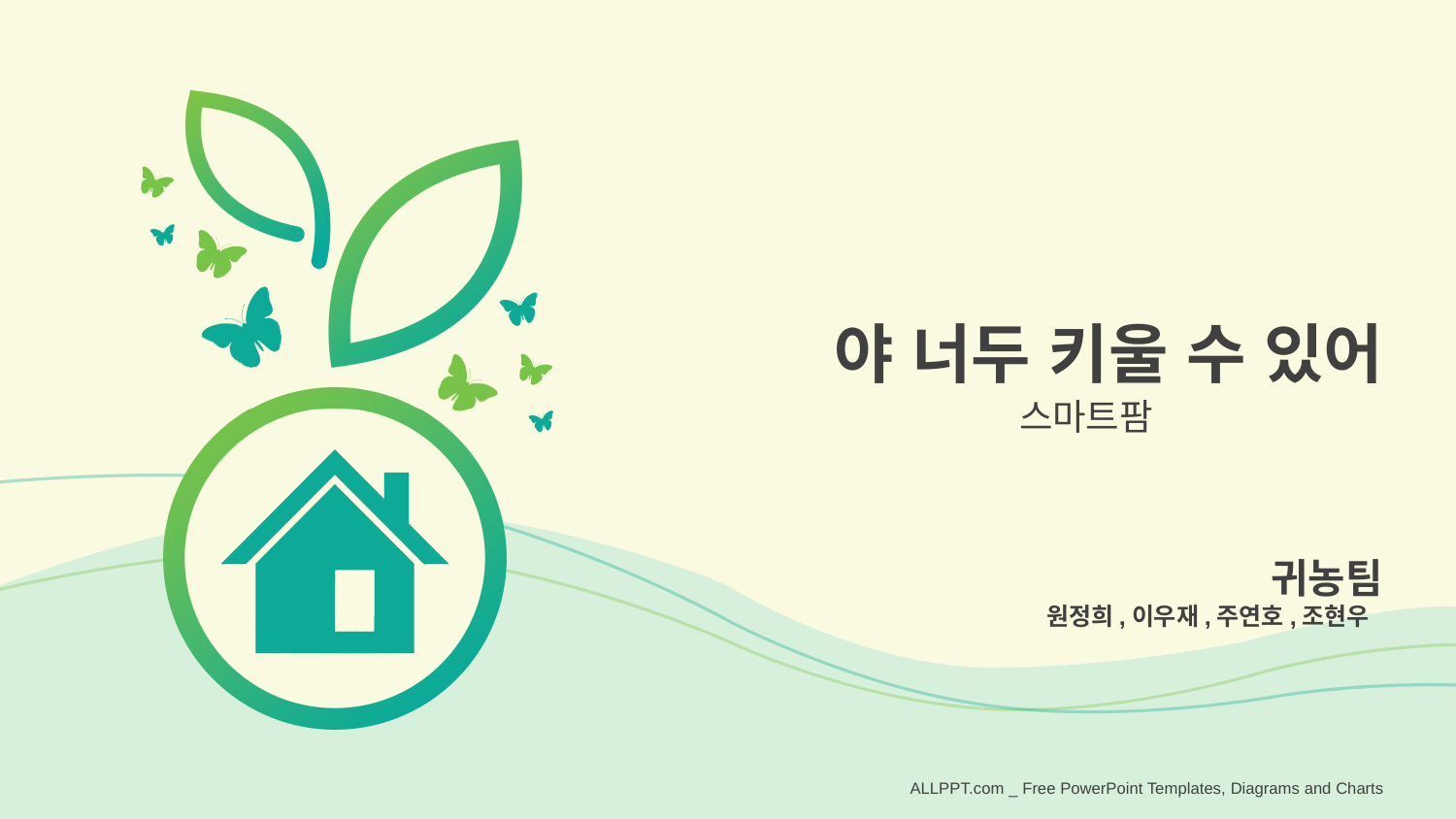

야 너두 키울 수 있어
스마트팜
귀농팀
원정희,이우재,주연호,조현우
ALLPPT.com _ Free PowerPoint Templates, Diagrams and Charts